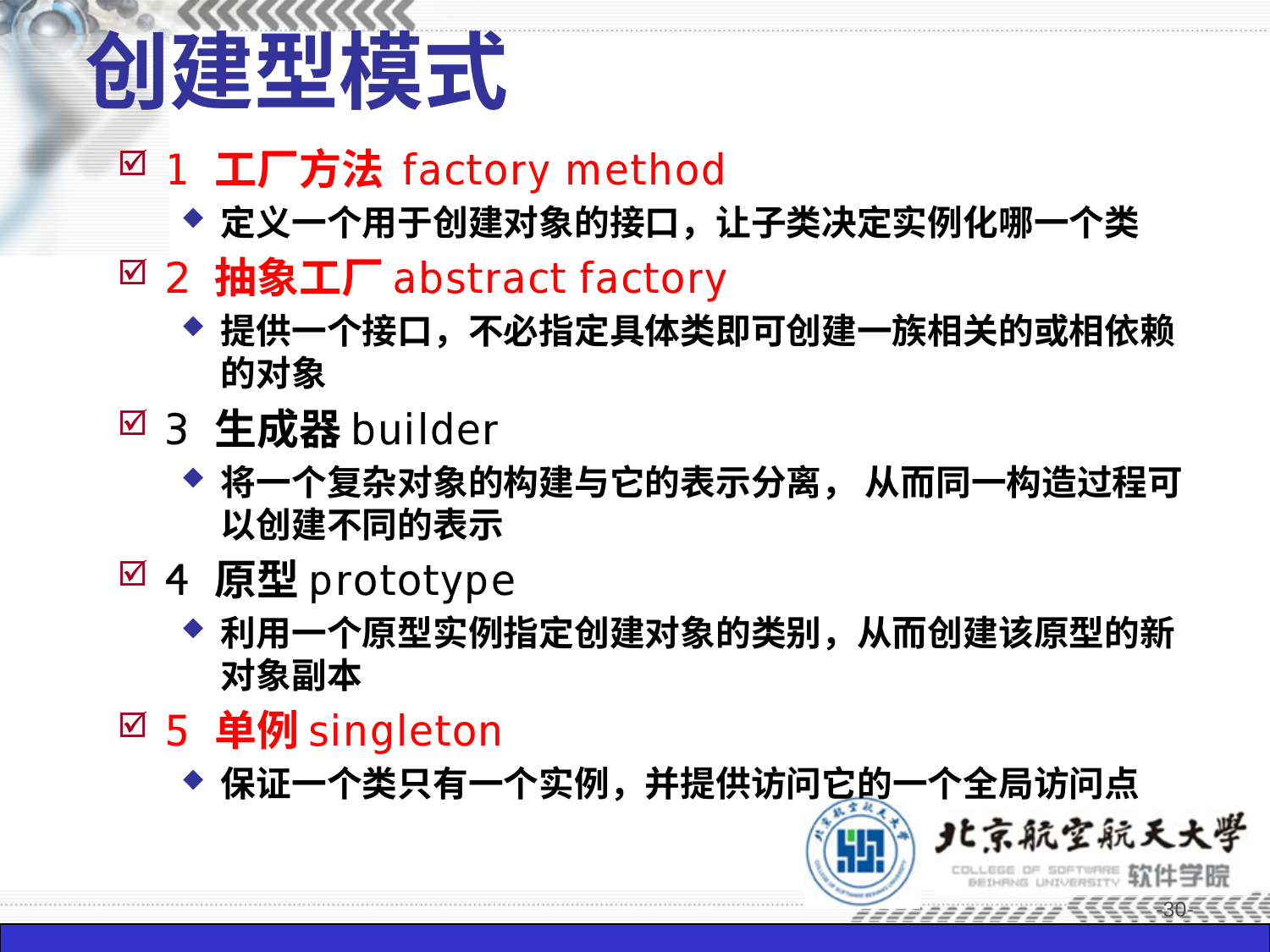

# 创建型模式
1 工厂方法 factory method
定义一个用于创建对象的接口，让子类决定实例化哪一个类
2 抽象工厂abstract factory
提供一个接口，不必指定具体类即可创建一族相关的或相依赖的对象
3 生成器builder
将一个复杂对象的构建与它的表示分离， 从而同一构造过程可以创建不同的表示
4 原型prototype
利用一个原型实例指定创建对象的类别，从而创建该原型的新对象副本
5 单例singleton
保证一个类只有一个实例，并提供访问它的一个全局访问点
-30-